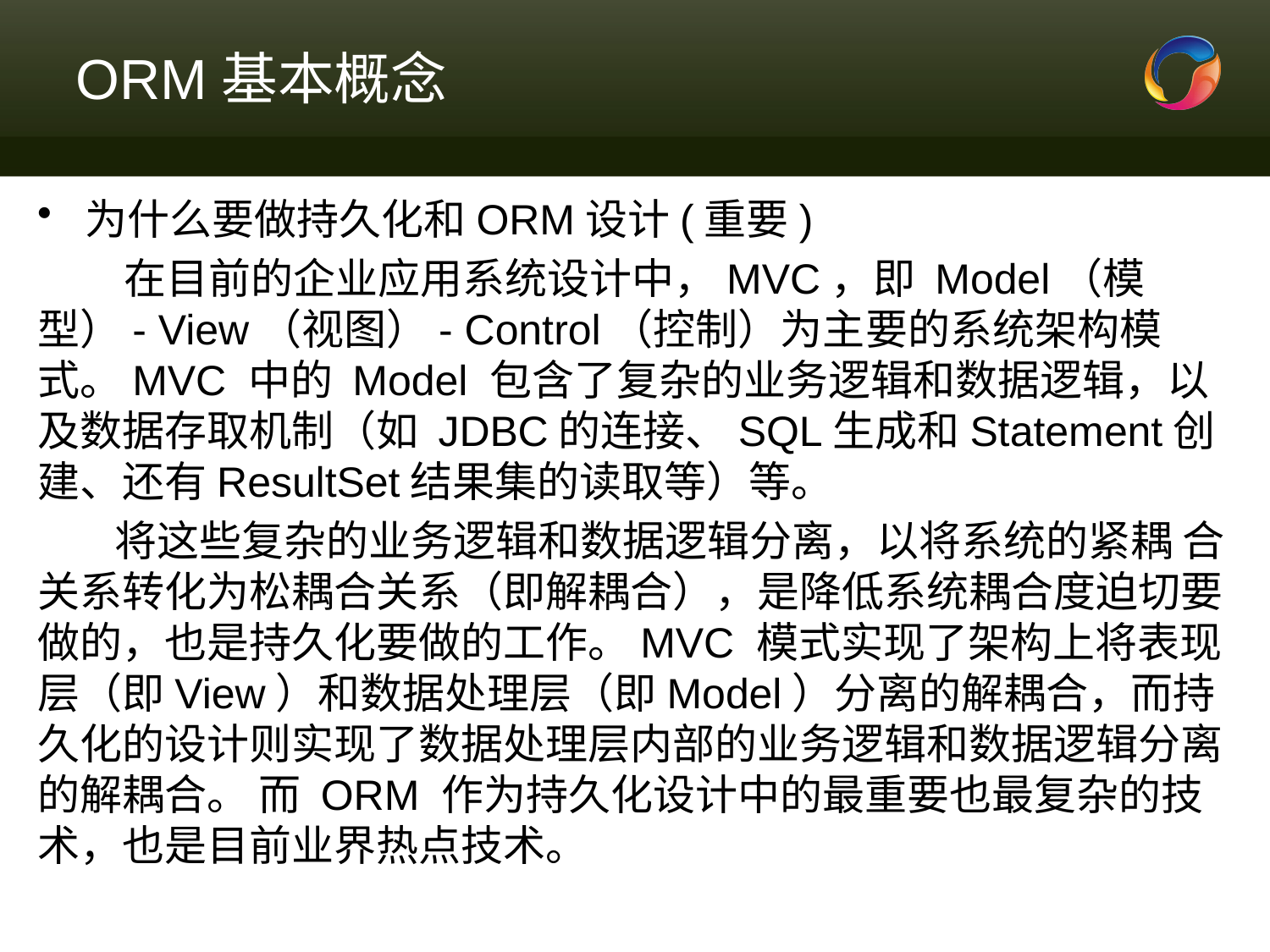

# ORM基本概念
为什么要做持久化和ORM设计(重要)
        在目前的企业应用系统设计中，MVC，即 Model（模型）- View（视图）- Control（控制）为主要的系统架构模式。MVC 中的 Model 包含了复杂的业务逻辑和数据逻辑，以及数据存取机制（如 JDBC的连接、SQL生成和Statement创建、还有ResultSet结果集的读取等）等。
       将这些复杂的业务逻辑和数据逻辑分离，以将系统的紧耦 合关系转化为松耦合关系（即解耦合），是降低系统耦合度迫切要做的，也是持久化要做的工作。MVC 模式实现了架构上将表现层（即View）和数据处理层（即Model）分离的解耦合，而持久化的设计则实现了数据处理层内部的业务逻辑和数据逻辑分离的解耦合。 而 ORM 作为持久化设计中的最重要也最复杂的技术，也是目前业界热点技术。